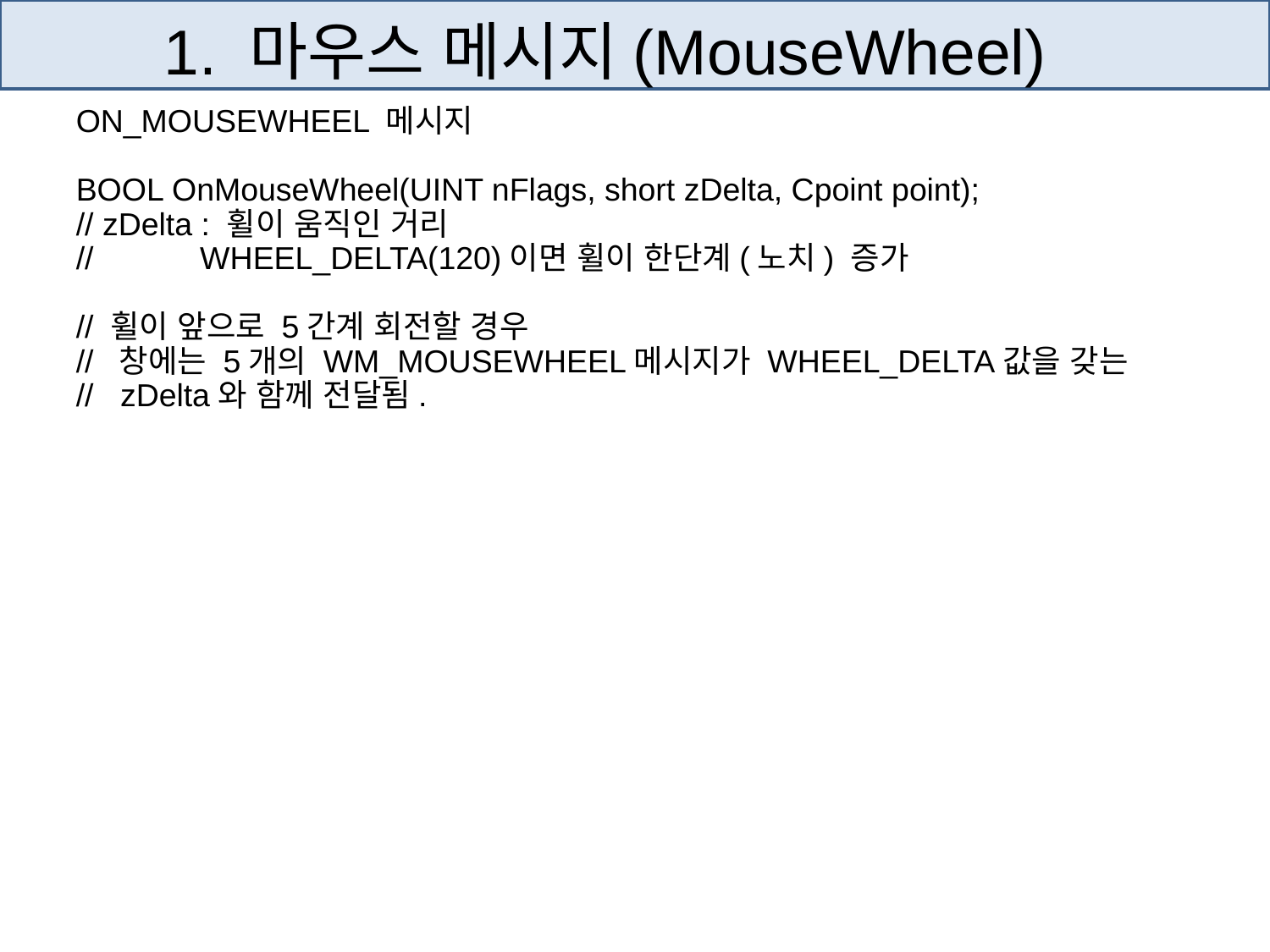

# 1. 마우스 메시지(MouseWheel)
ON_MOUSEWHEEL 메시지

BOOL OnMouseWheel(UINT nFlags, short zDelta, Cpoint point);
// zDelta : 휠이 움직인 거리
//            WHEEL_DELTA(120)이면 휠이 한단계(노치) 증가

// 휠이 앞으로 5간계 회전할 경우
//  창에는 5개의 WM_MOUSEWHEEL메시지가 WHEEL_DELTA값을 갖는
//   zDelta와 함께 전달됨.